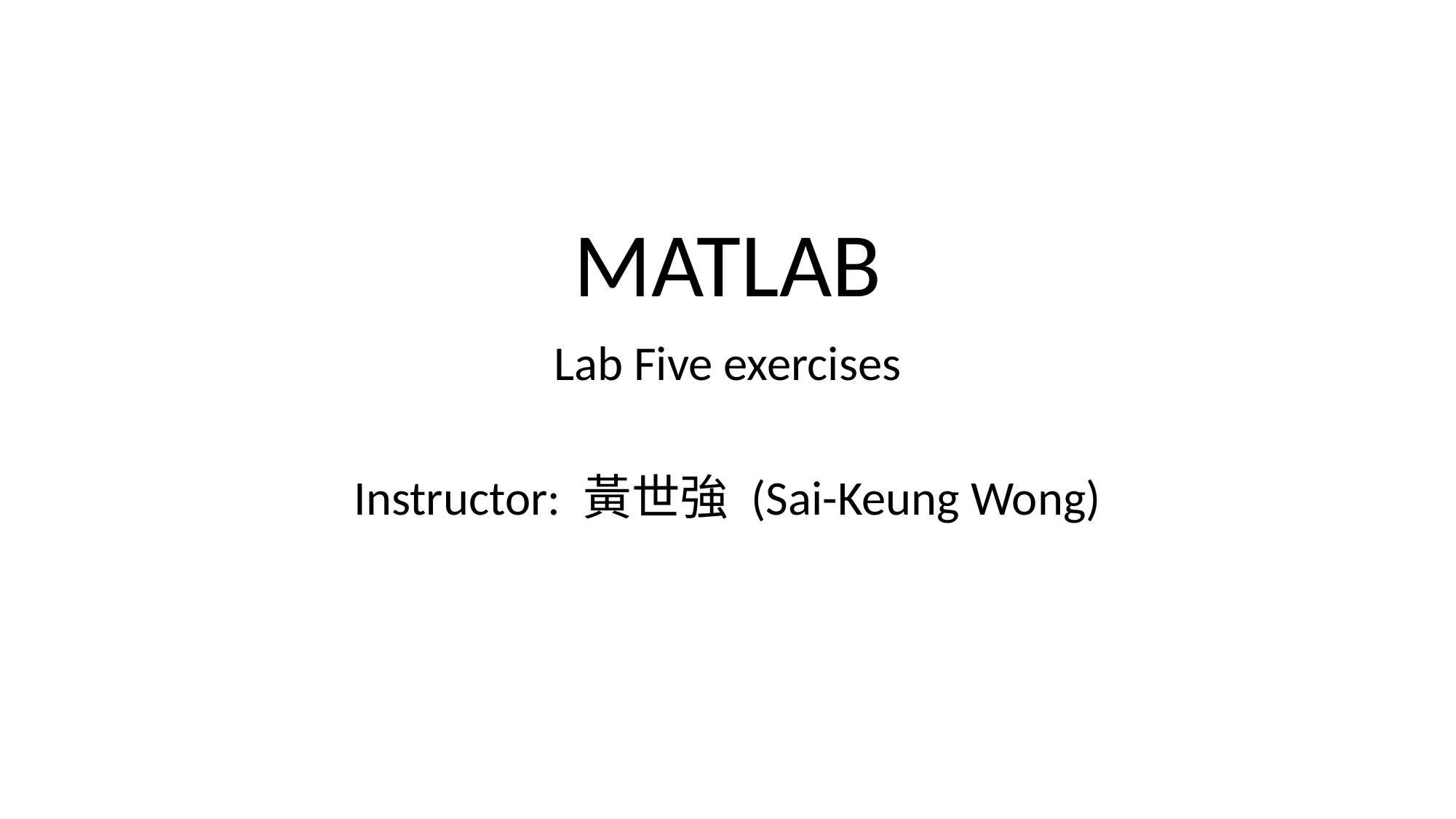

# MATLAB
Lab Five exercises

Instructor: 黃世強 (Sai-Keung Wong)